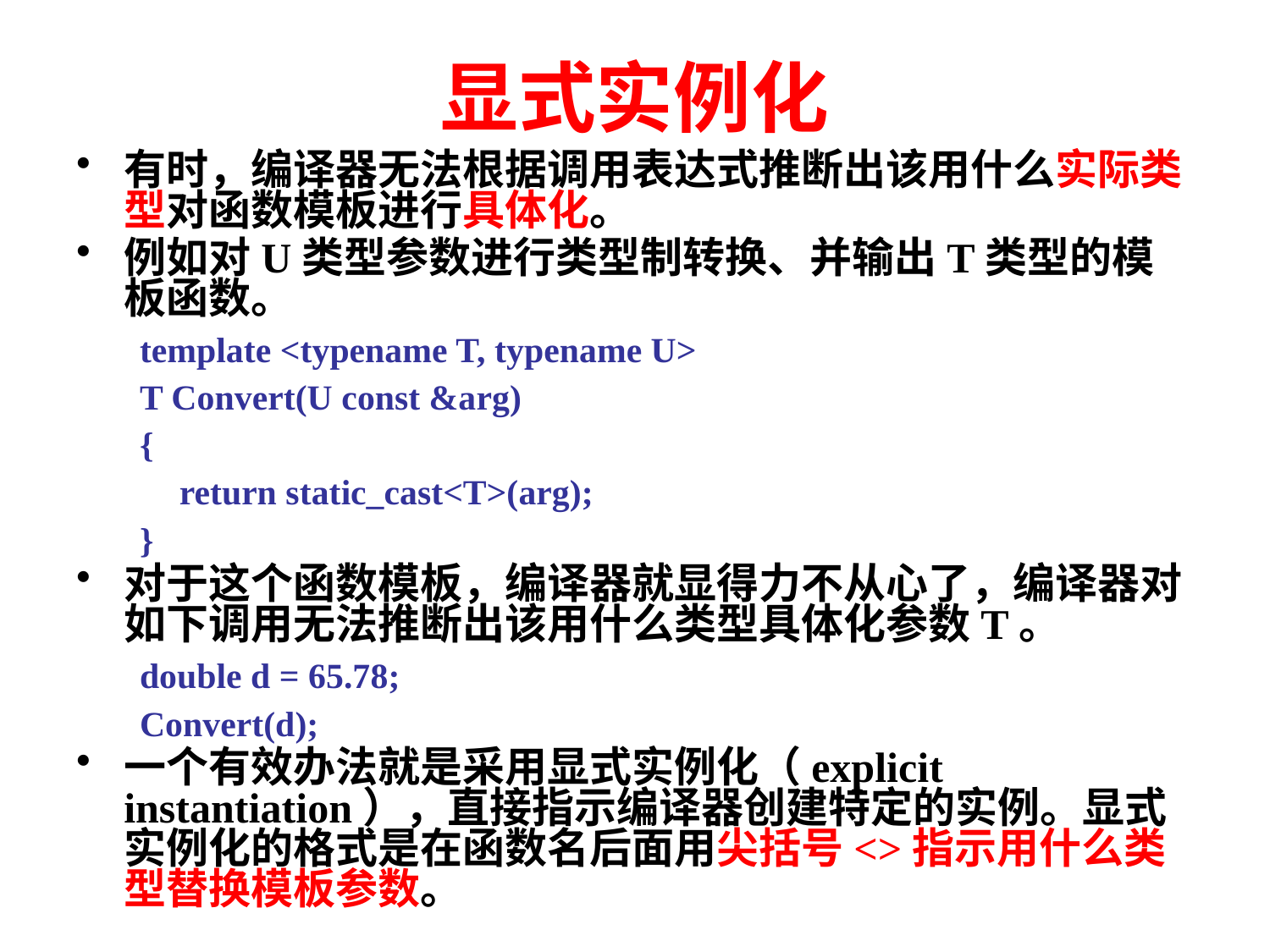

# 显式实例化
有时，编译器无法根据调用表达式推断出该用什么实际类型对函数模板进行具体化。
例如对U类型参数进行类型制转换、并输出T类型的模板函数。
template <typename T, typename U>
T Convert(U const &arg)
{
	return static_cast<T>(arg);
}
对于这个函数模板，编译器就显得力不从心了，编译器对如下调用无法推断出该用什么类型具体化参数T。
double d = 65.78;
Convert(d);
一个有效办法就是采用显式实例化（explicit instantiation），直接指示编译器创建特定的实例。显式实例化的格式是在函数名后面用尖括号<>指示用什么类型替换模板参数。